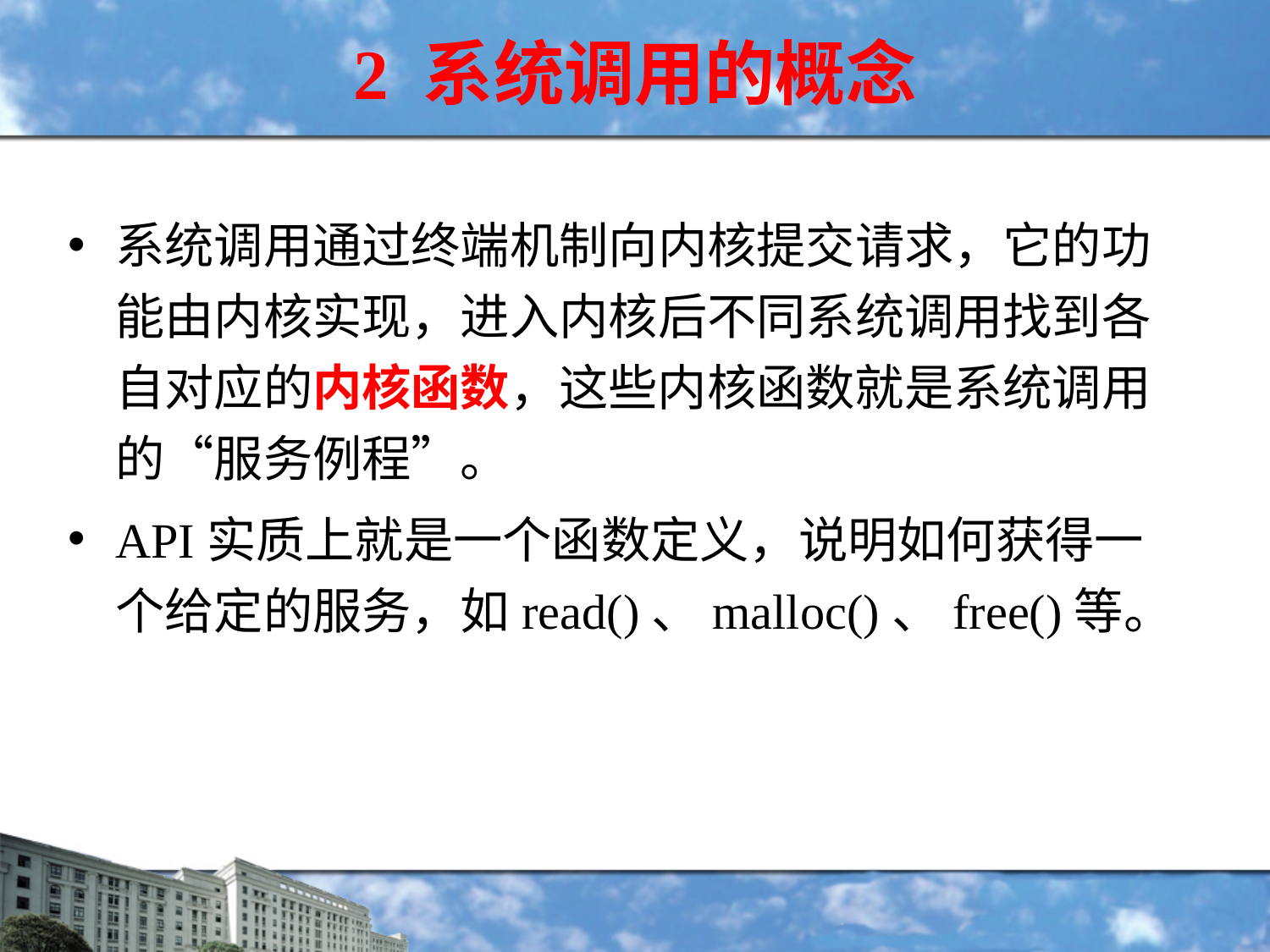

# 2 系统调用的概念
系统调用通过终端机制向内核提交请求，它的功能由内核实现，进入内核后不同系统调用找到各自对应的内核函数，这些内核函数就是系统调用的“服务例程”。
API实质上就是一个函数定义，说明如何获得一个给定的服务，如read()、malloc()、free()等。